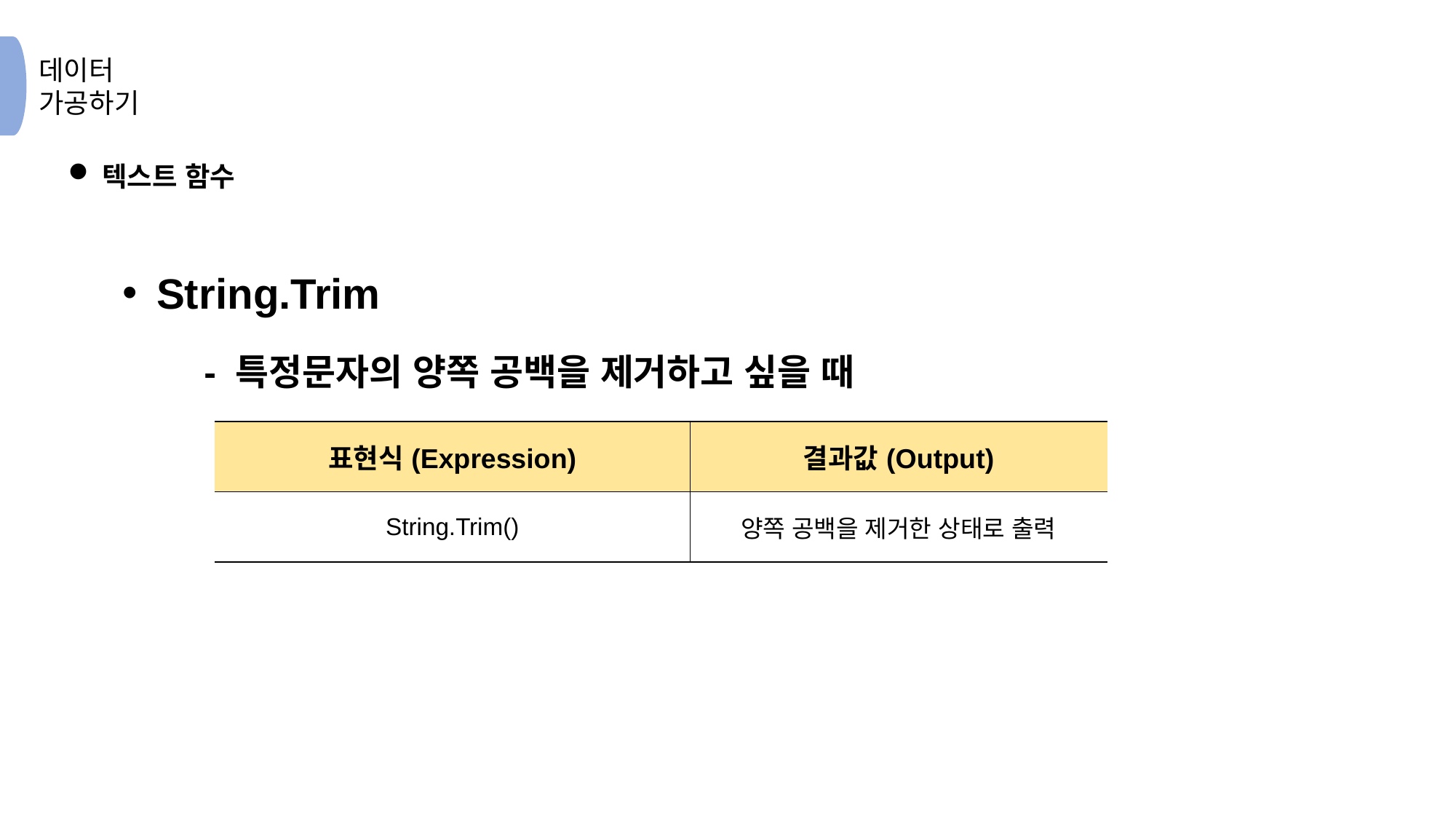

텍스트 함수

String.Trim
    - 특정문자의 양쪽 공백을 제거하고 싶을 때
| 표현식(Expression) | 결과값(Output) |
| --- | --- |
| String.Trim() | 양쪽 공백을 제거한 상태로 출력 |